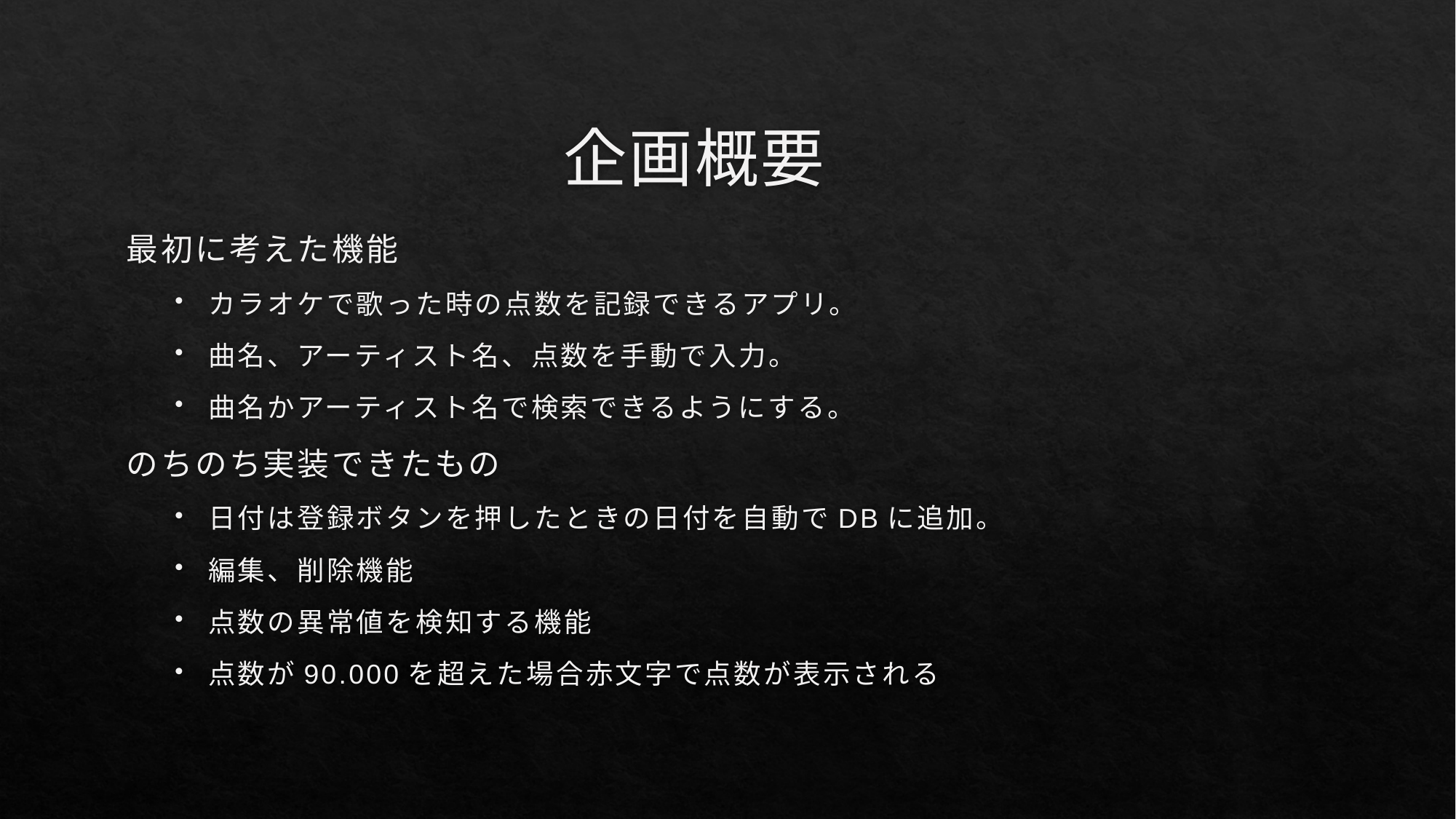

# 企画概要
最初に考えた機能
カラオケで歌った時の点数を記録できるアプリ。
曲名、アーティスト名、点数を手動で入力。
曲名かアーティスト名で検索できるようにする。
のちのち実装できたもの
日付は登録ボタンを押したときの日付を自動でDBに追加。
編集、削除機能
点数の異常値を検知する機能
点数が90.000を超えた場合赤文字で点数が表示される